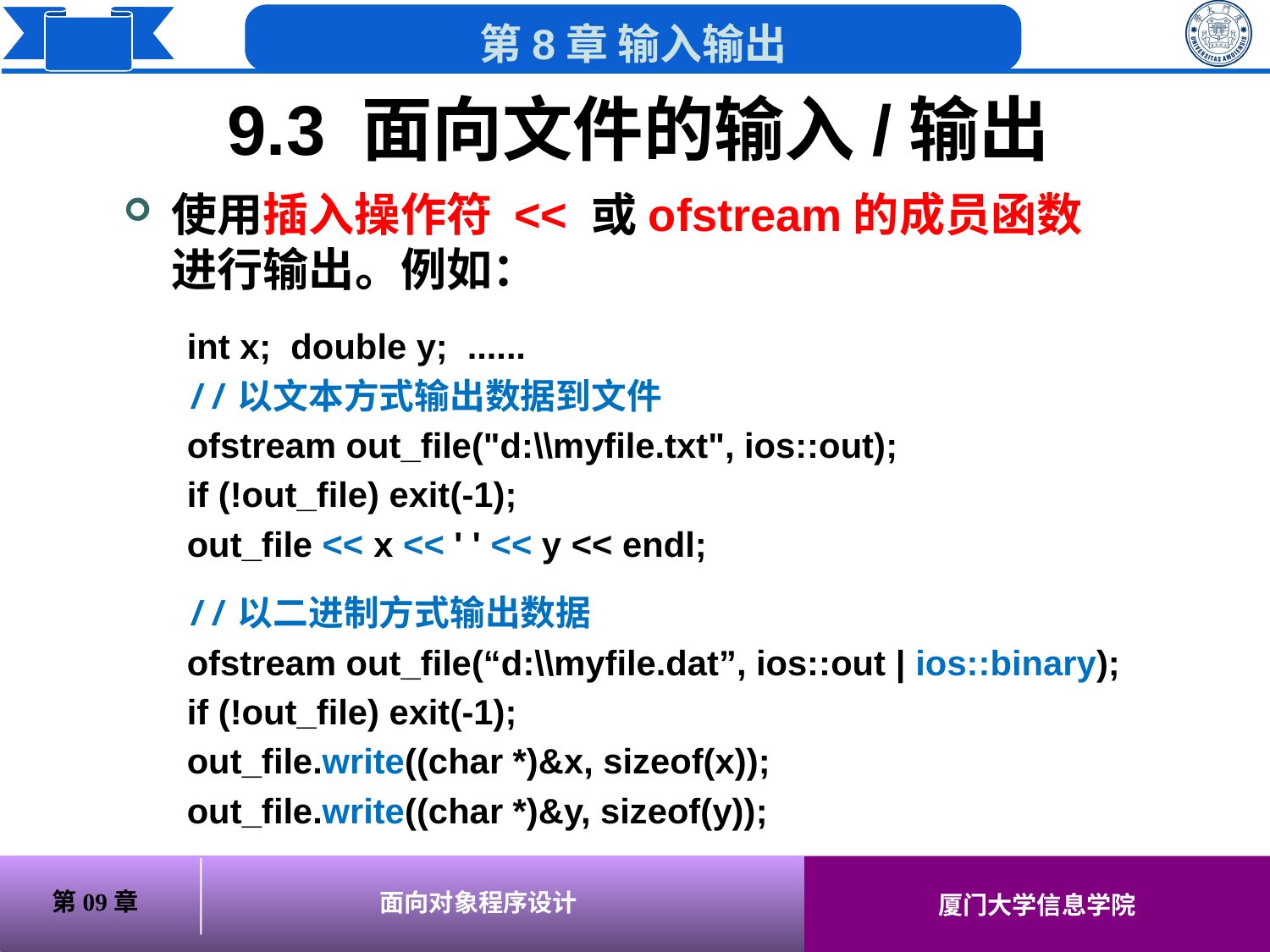

9.3 面向文件的输入/输出
# 使用插入操作符 << 或ofstream的成员函数进行输出。例如：

int x;  double y;  ......
//以文本方式输出数据到文件
ofstream out_file("d:\\myfile.txt", ios::out);
if (!out_file) exit(-1);
out_file << x << ' ' << y << endl;

//以二进制方式输出数据
ofstream out_file(“d:\\myfile.dat”, ios::out | ios::binary);
if (!out_file) exit(-1);
out_file.write((char *)&x, sizeof(x));
out_file.write((char *)&y, sizeof(y));

53